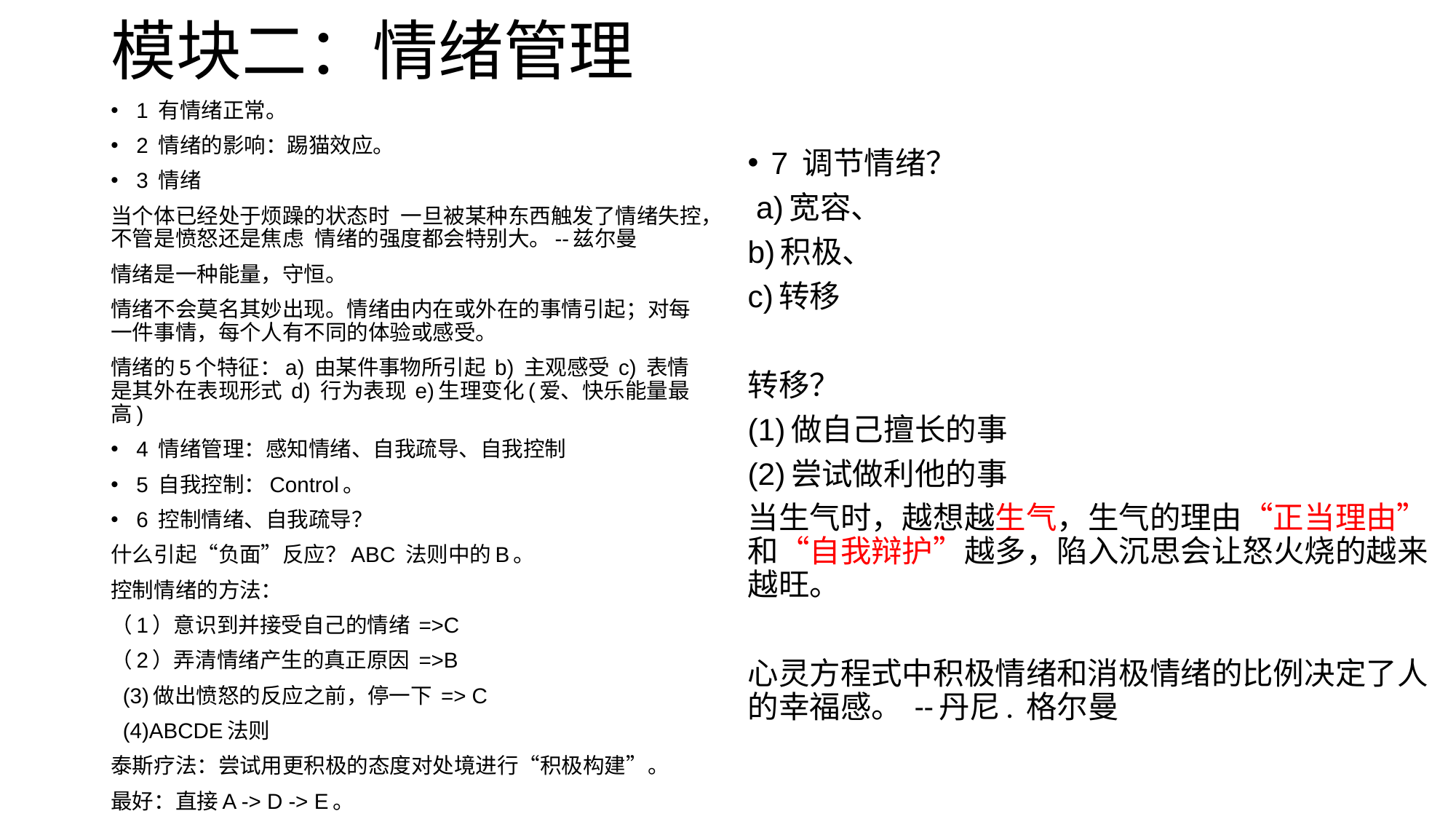

# 模块二：情绪管理
1 有情绪正常。
2 情绪的影响：踢猫效应。
3 情绪
当个体已经处于烦躁的状态时 一旦被某种东西触发了情绪失控，不管是愤怒还是焦虑 情绪的强度都会特别大。--兹尔曼
情绪是一种能量，守恒。
情绪不会莫名其妙出现。情绪由内在或外在的事情引起；对每一件事情，每个人有不同的体验或感受。
情绪的5个特征：a) 由某件事物所引起 b) 主观感受 c) 表情是其外在表现形式 d) 行为表现 e)生理变化(爱、快乐能量最高)
4 情绪管理：感知情绪、自我疏导、自我控制
5 自我控制：Control。
6 控制情绪、自我疏导？
什么引起“负面”反应？ABC 法则中的B。
控制情绪的方法：
（1）意识到并接受自己的情绪 =>C
（2）弄清情绪产生的真正原因 =>B
  (3)做出愤怒的反应之前，停一下 => C
  (4)ABCDE法则
泰斯疗法：尝试用更积极的态度对处境进行“积极构建”。
最好：直接A -> D -> E。

7 调节情绪？
 a)宽容、
b)积极、
c)转移

转移？
(1)做自己擅长的事
(2)尝试做利他的事
当生气时，越想越生气，生气的理由“正当理由”和“自我辩护”越多，陷入沉思会让怒火烧的越来越旺。

心灵方程式中积极情绪和消极情绪的比例决定了人的幸福感。 --丹尼. 格尔曼